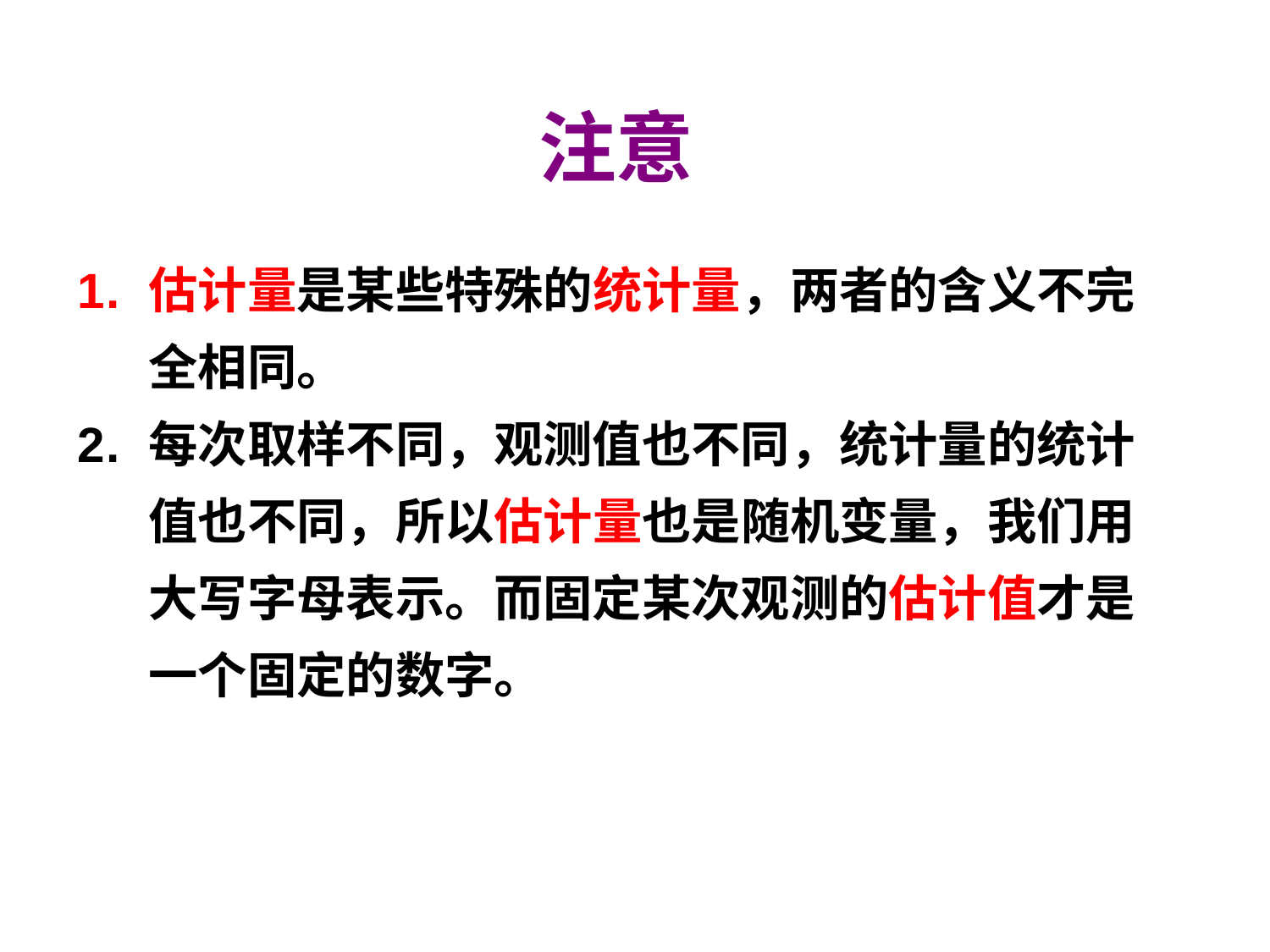

注意

估计量是某些特殊的统计量，两者的含义不完全相同。
每次取样不同，观测值也不同，统计量的统计值也不同，所以估计量也是随机变量，我们用大写字母表示。而固定某次观测的估计值才是一个固定的数字。